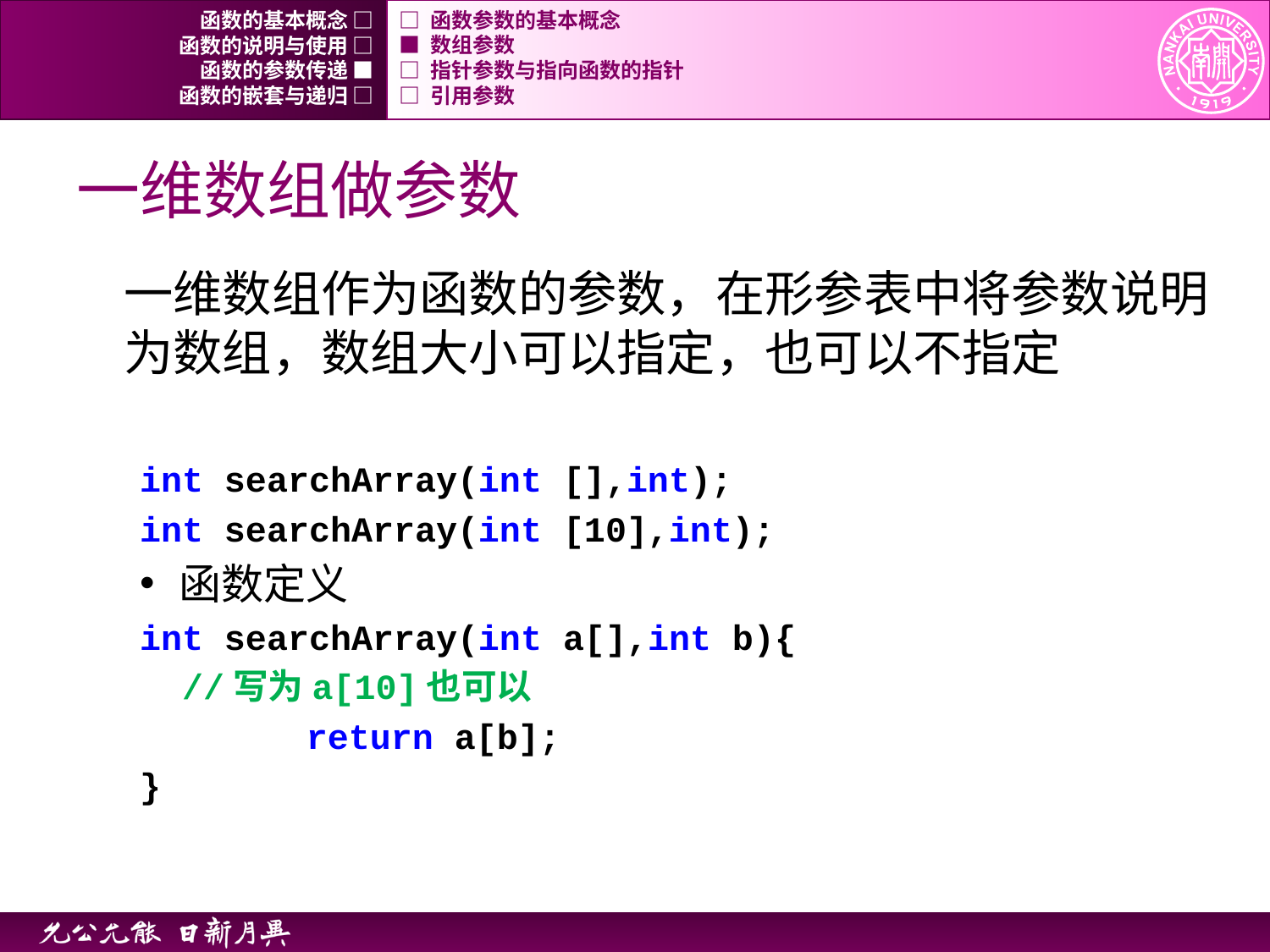

函数的基本概念 □
□ 函数参数的基本概念
函数的说明与使用 □
■ 数组参数
函数的参数传递 ■
□ 指针参数与指向函数的指针
函数的嵌套与递归 □
□ 引用参数
# 一维数组做参数
一维数组作为函数的参数，在形参表中将参数说明为数组，数组大小可以指定，也可以不指定

int searchArray(int [],int);
int searchArray(int [10],int);
函数定义
int searchArray(int a[],int b){
  //写为a[10]也可以
		return a[b];
}